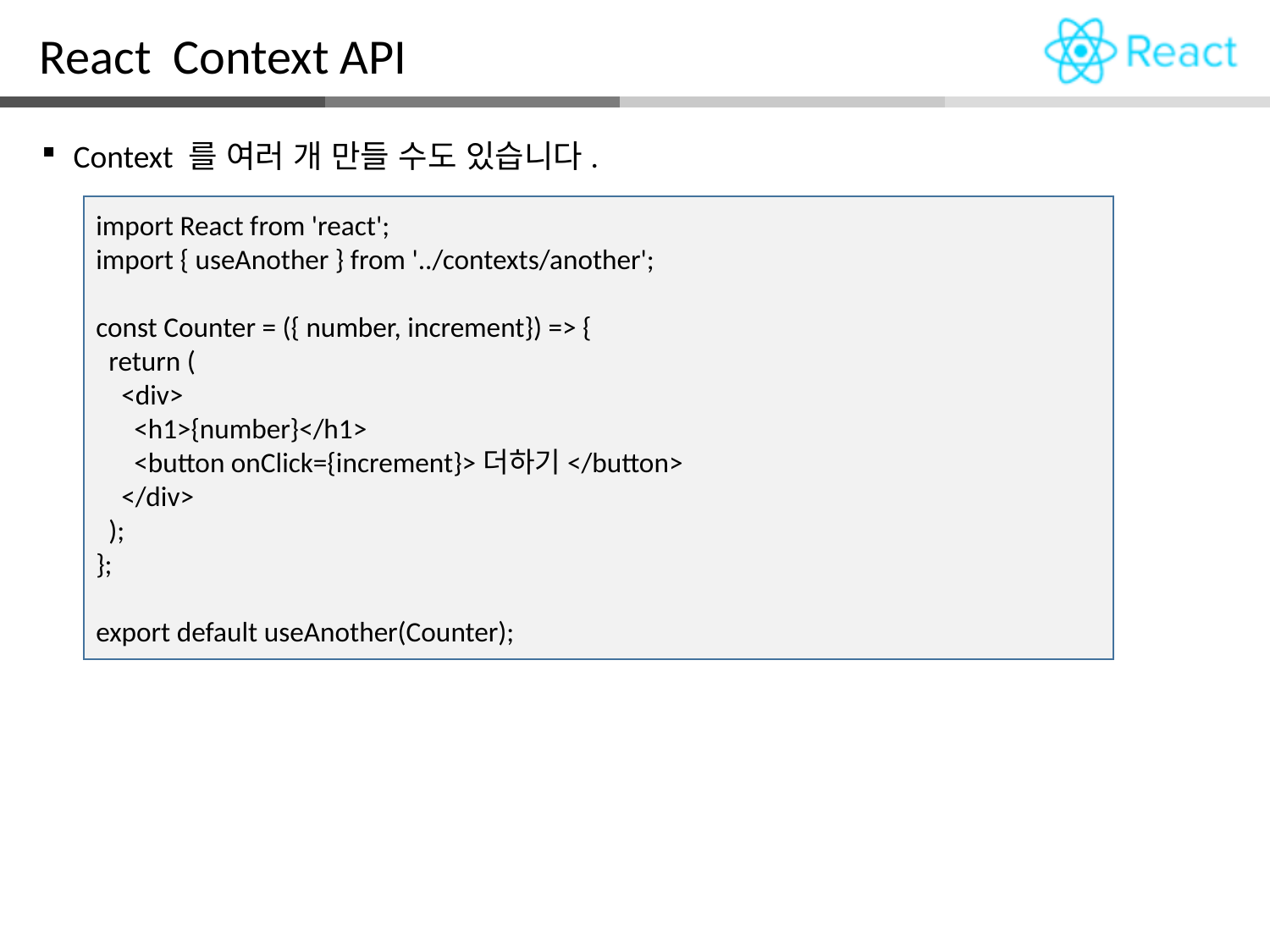

React  Context API
Context 를 여러 개 만들 수도 있습니다.
import React from 'react';
import { useAnother } from '../contexts/another';

const Counter = ({ number, increment}) => {
  return (
    <div>
      <h1>{number}</h1>
      <button onClick={increment}>더하기</button>
    </div>
  );
};

export default useAnother(Counter);